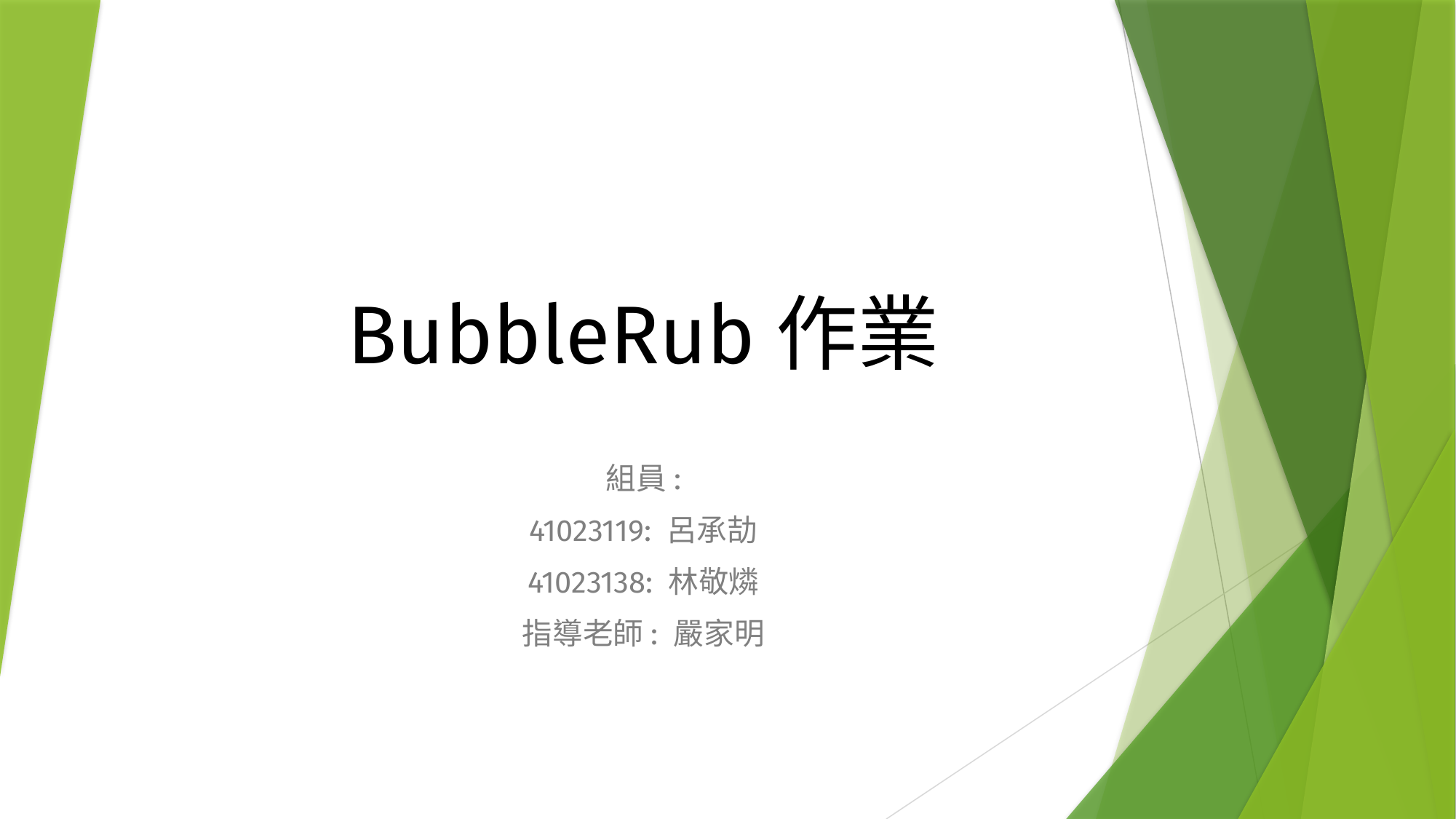

# BubbleRub作業
組員:
41023119: 呂承劼
41023138: 林敬燐
指導老師: 嚴家明